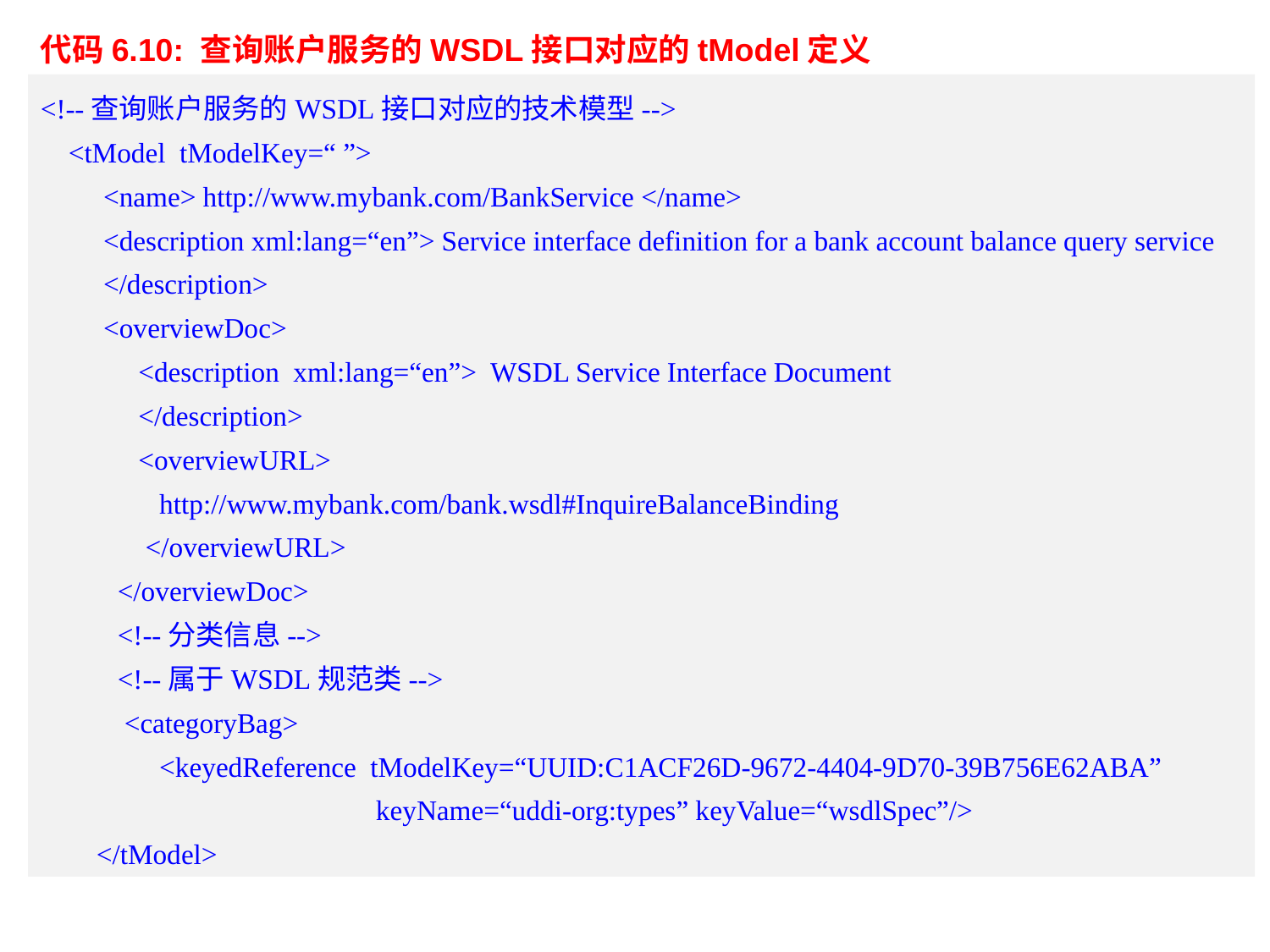

代码6.10: 查询账户服务的WSDL接口对应的tModel定义
<!--查询账户服务的WSDL接口对应的技术模型-->
    <tModel  tModelKey=“ ”>
         <name> http://www.mybank.com/BankService </name>
         <description xml:lang=“en”> Service interface definition for a bank account balance query service
         </description>
         <overviewDoc>
              <description  xml:lang=“en”>  WSDL Service Interface Document
              </description>
              <overviewURL>
                 http://www.mybank.com/bank.wsdl#InquireBalanceBinding
               </overviewURL>
           </overviewDoc>
           <!--分类信息-->
           <!--属于WSDL规范类-->
            <categoryBag>
                 <keyedReference  tModelKey=“UUID:C1ACF26D-9672-4404-9D70-39B756E62ABA”
                                                keyName=“uddi-org:types” keyValue=“wsdlSpec”/>
        </tModel>